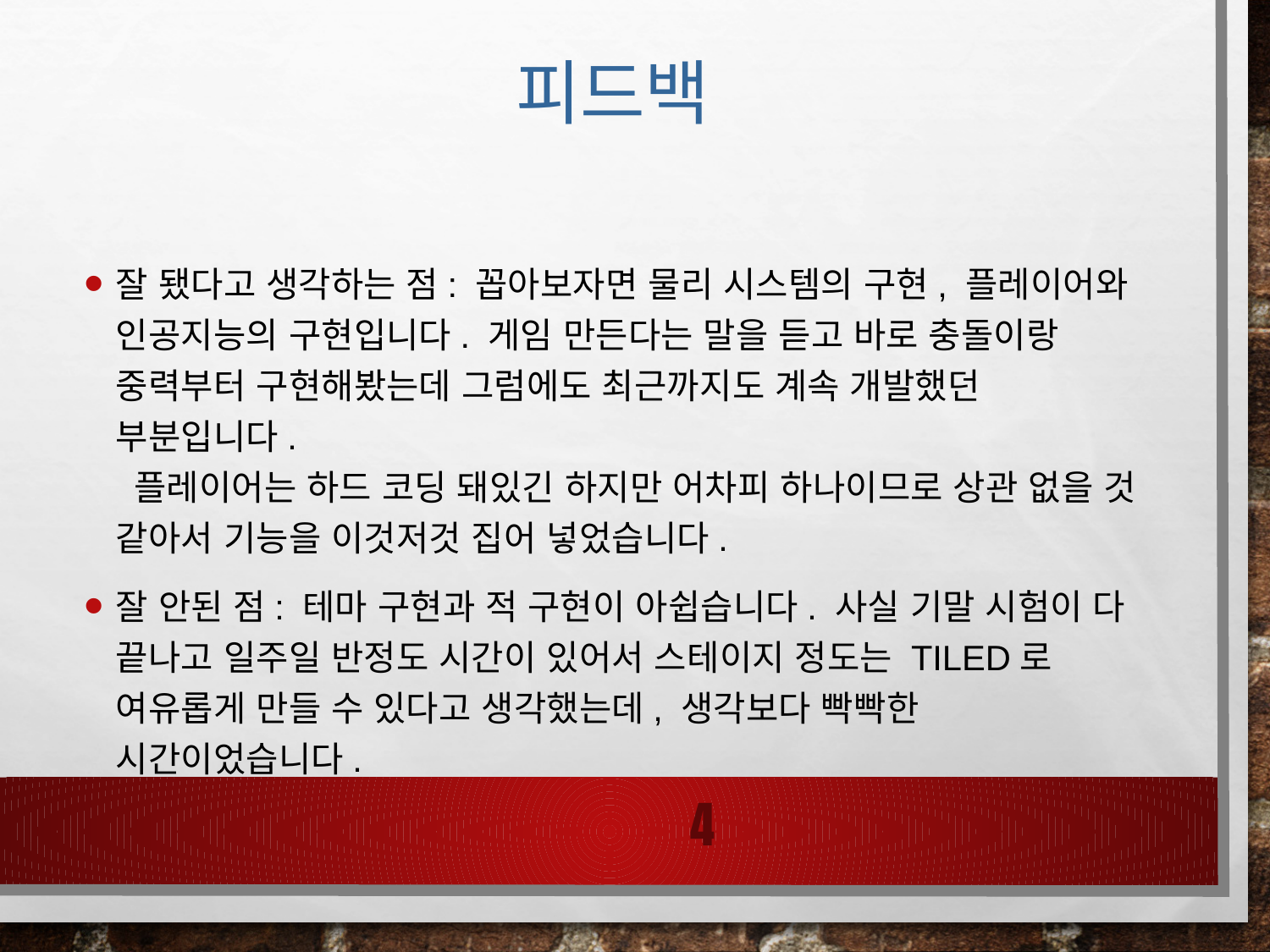

피드백
잘 됐다고 생각하는 점: 꼽아보자면 물리 시스템의 구현, 플레이어와 인공지능의 구현입니다. 게임 만든다는 말을 듣고 바로 충돌이랑 중력부터 구현해봤는데 그럼에도 최근까지도 계속 개발했던 부분입니다.
 플레이어는 하드 코딩 돼있긴 하지만 어차피 하나이므로 상관 없을 것 같아서 기능을 이것저것 집어 넣었습니다.
잘 안된 점: 테마 구현과 적 구현이 아쉽습니다. 사실 기말 시험이 다 끝나고 일주일 반정도 시간이 있어서 스테이지 정도는 tiled로 여유롭게 만들 수 있다고 생각했는데, 생각보다 빡빡한 시간이었습니다.
4